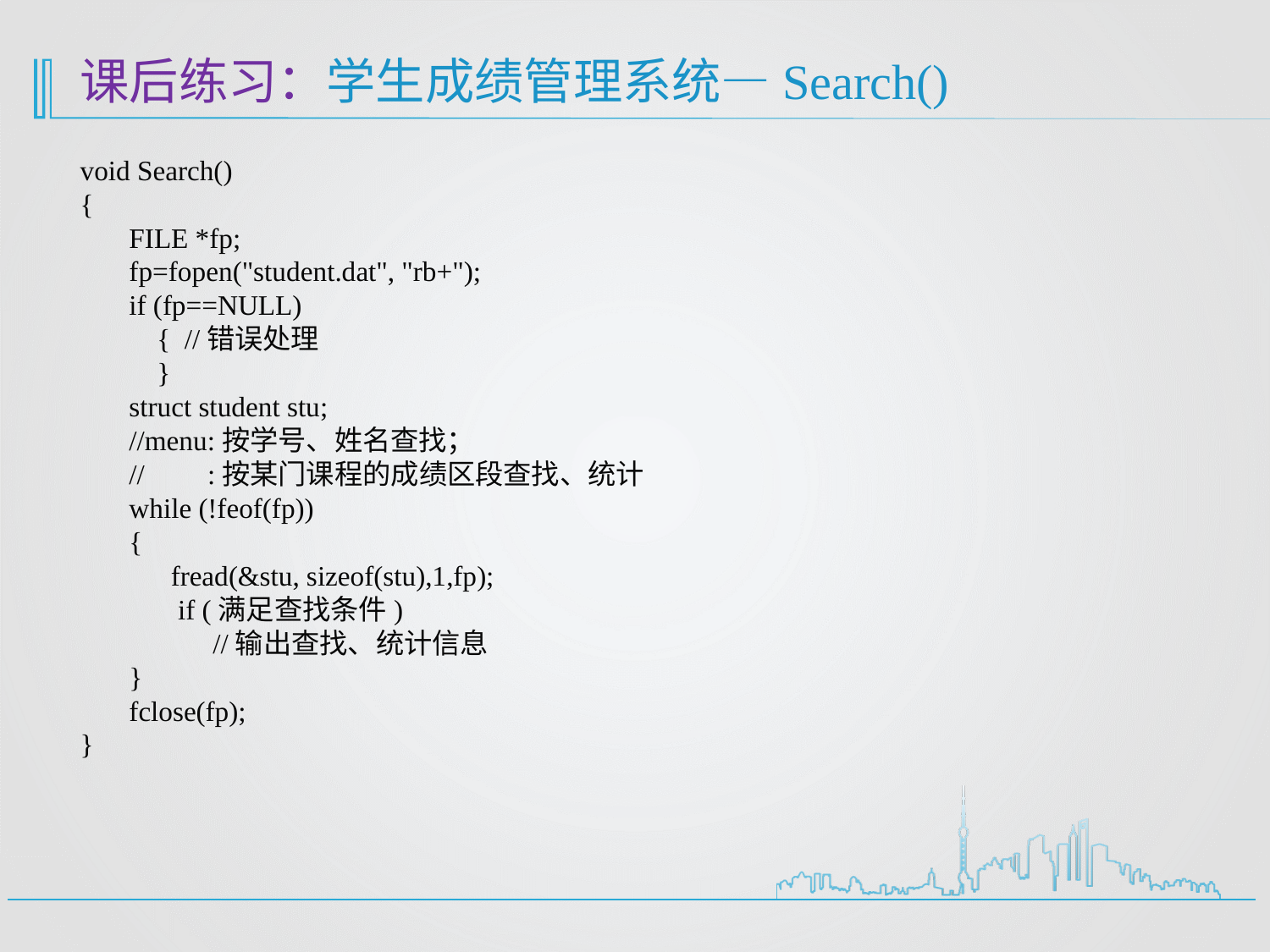

# 课后练习：学生成绩管理系统—Search()
void Search()
{
       FILE *fp;
       fp=fopen("student.dat", "rb+");
       if (fp==NULL)
           {  //错误处理
           }
       struct student stu;
       //menu:按学号、姓名查找；
       //         :按某门课程的成绩区段查找、统计
       while (!feof(fp))
       {
             fread(&stu, sizeof(stu),1,fp);
              if (满足查找条件)
                   //输出查找、统计信息
       }
       fclose(fp);
}